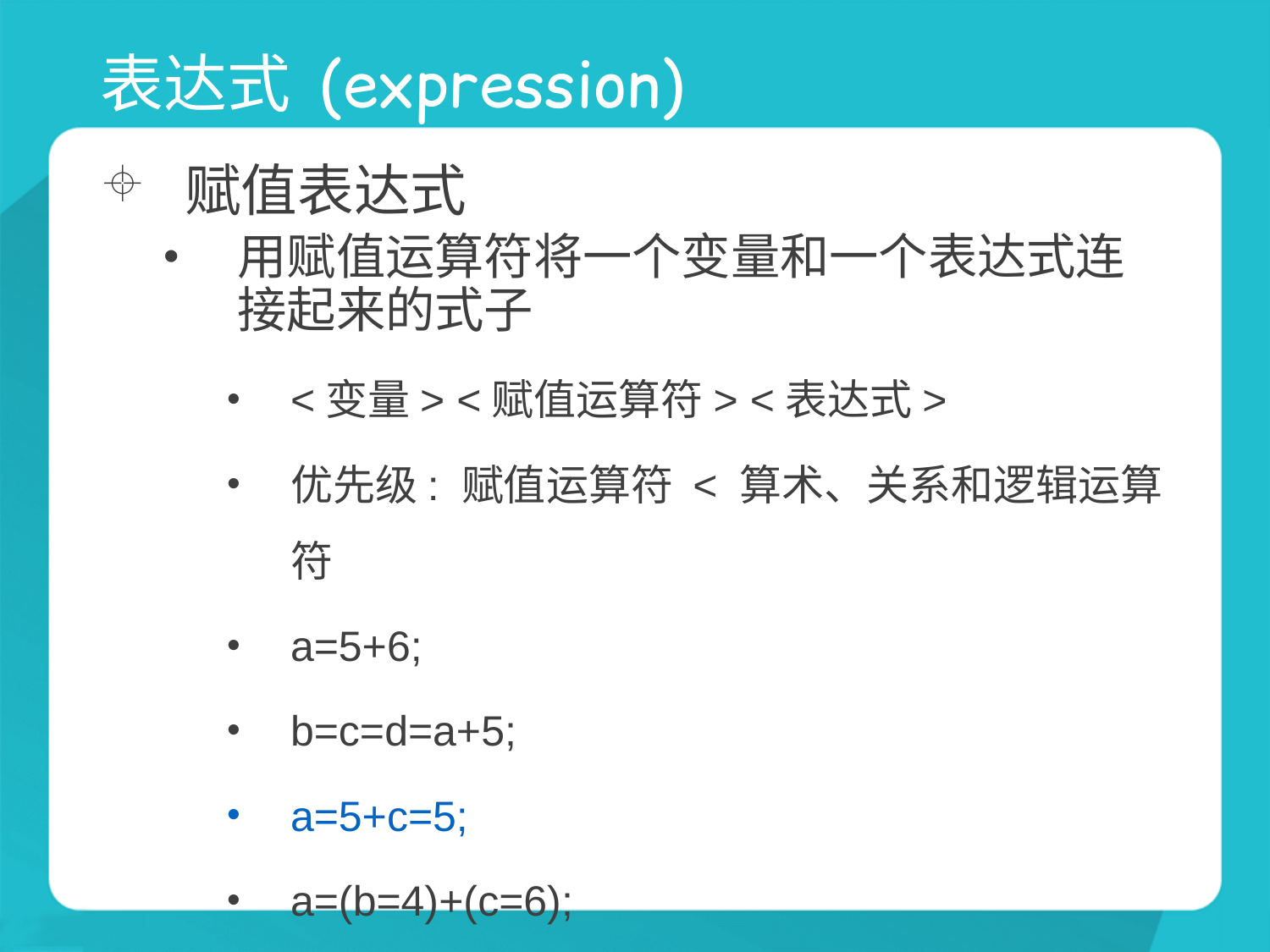

# 表达式 (expression)
赋值表达式
用赋值运算符将一个变量和一个表达式连接起来的式子
<变量> <赋值运算符> <表达式>
优先级: 赋值运算符 < 算术、关系和逻辑运算符
a=5+6;
b=c=d=a+5;
a=5+c=5;
a=(b=4)+(c=6);